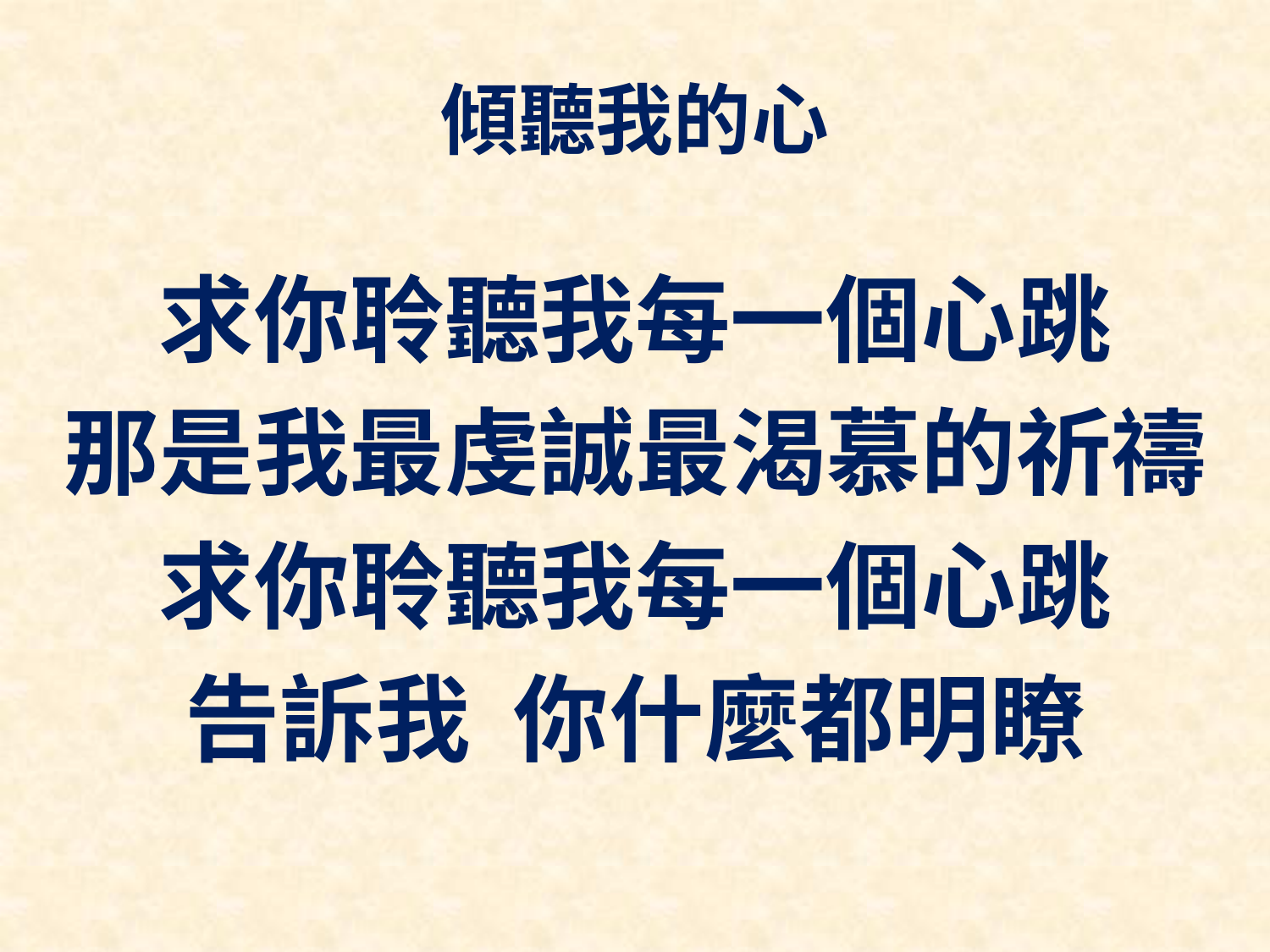

# 傾聽我的心
求你聆聽我每一個心跳
那是我最虔誠最渴慕的祈禱
求你聆聽我每一個心跳
告訴我  你什麼都明瞭